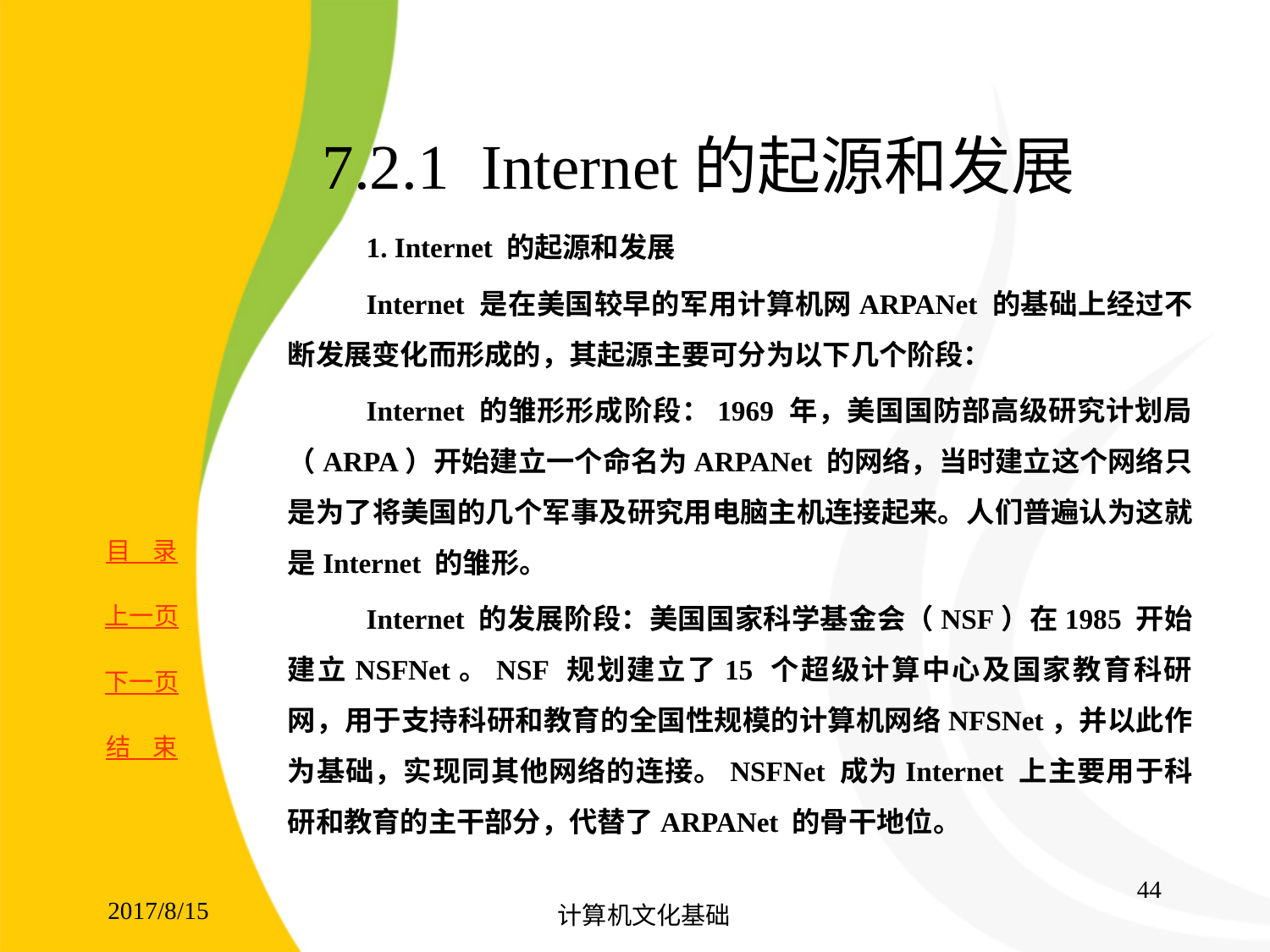

# 7.2.1  Internet的起源和发展
1. Internet 的起源和发展
Internet 是在美国较早的军用计算机网ARPANet 的基础上经过不断发展变化而形成的，其起源主要可分为以下几个阶段：
Internet 的雏形形成阶段：1969 年，美国国防部高级研究计划局（ARPA）开始建立一个命名为ARPANet 的网络，当时建立这个网络只是为了将美国的几个军事及研究用电脑主机连接起来。人们普遍认为这就是Internet 的雏形。
Internet 的发展阶段：美国国家科学基金会（NSF）在1985 开始建立NSFNet。NSF 规划建立了15 个超级计算中心及国家教育科研网，用于支持科研和教育的全国性规模的计算机网络NFSNet，并以此作为基础，实现同其他网络的连接。NSFNet 成为Internet 上主要用于科研和教育的主干部分，代替了ARPANet 的骨干地位。
44
2017/8/15